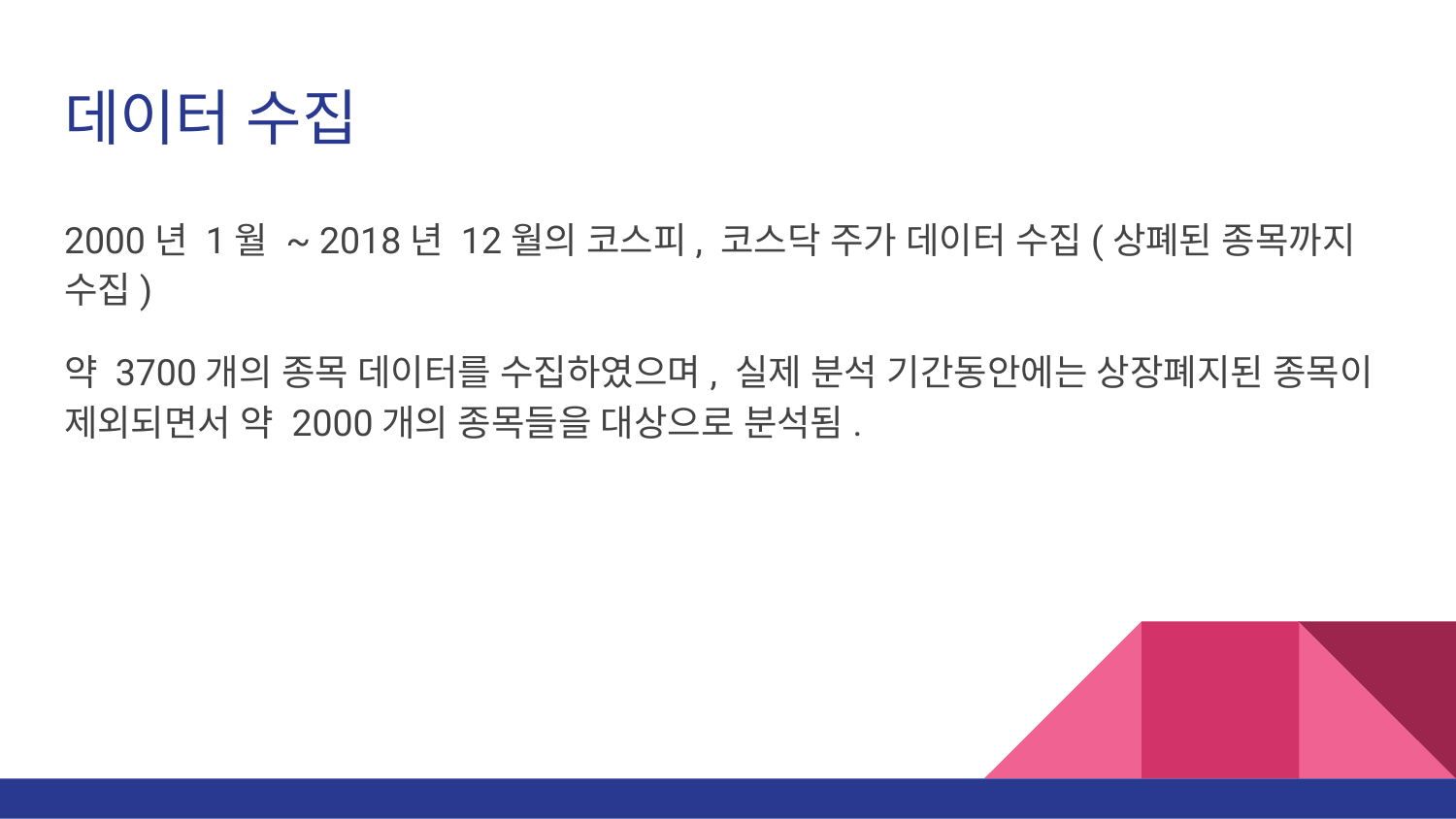

# 데이터 수집
2000년 1월 ~ 2018년 12월의 코스피, 코스닥 주가 데이터 수집(상폐된 종목까지 수집)
약 3700개의 종목 데이터를 수집하였으며, 실제 분석 기간동안에는 상장폐지된 종목이 제외되면서 약 2000개의 종목들을 대상으로 분석됨.